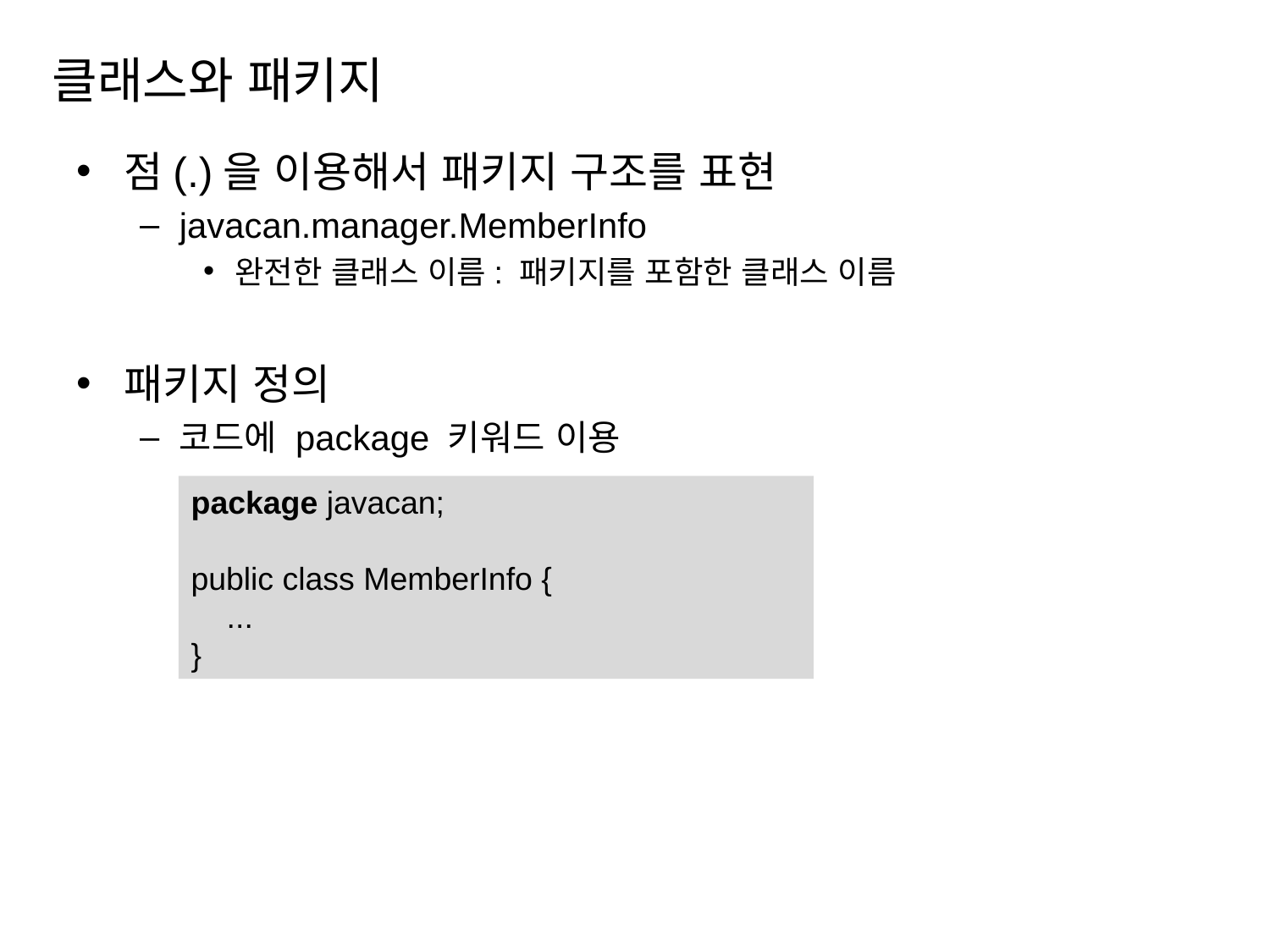

# 클래스와 패키지
점(.)을 이용해서 패키지 구조를 표현
javacan.manager.MemberInfo
완전한 클래스 이름: 패키지를 포함한 클래스 이름

패키지 정의
코드에 package 키워드 이용
package javacan;

public class MemberInfo {
    ...
}